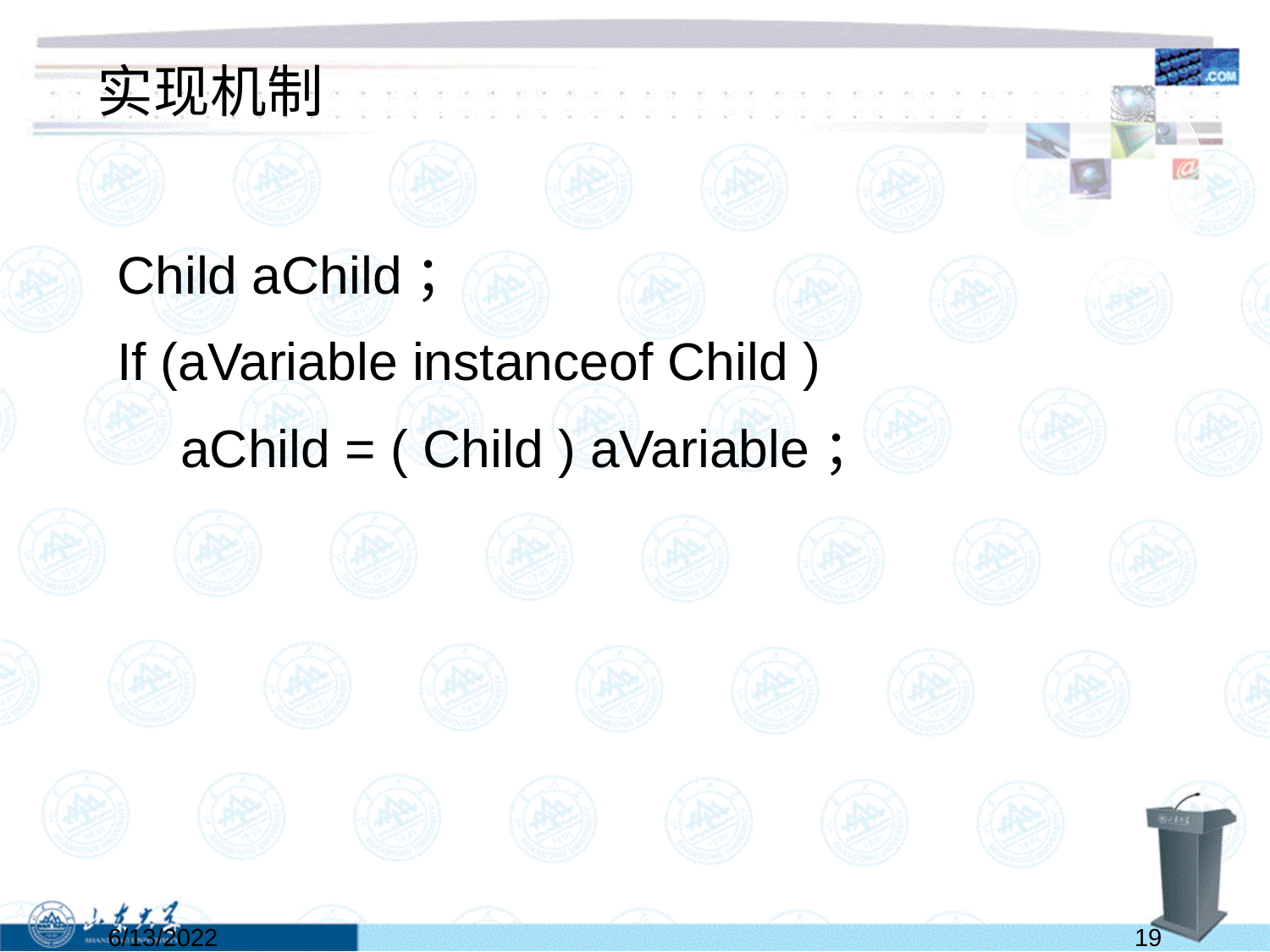

# 实现机制

Child aChild；
If (aVariable instanceof Child )
	aChild = ( Child ) aVariable；
6/13/2022
19